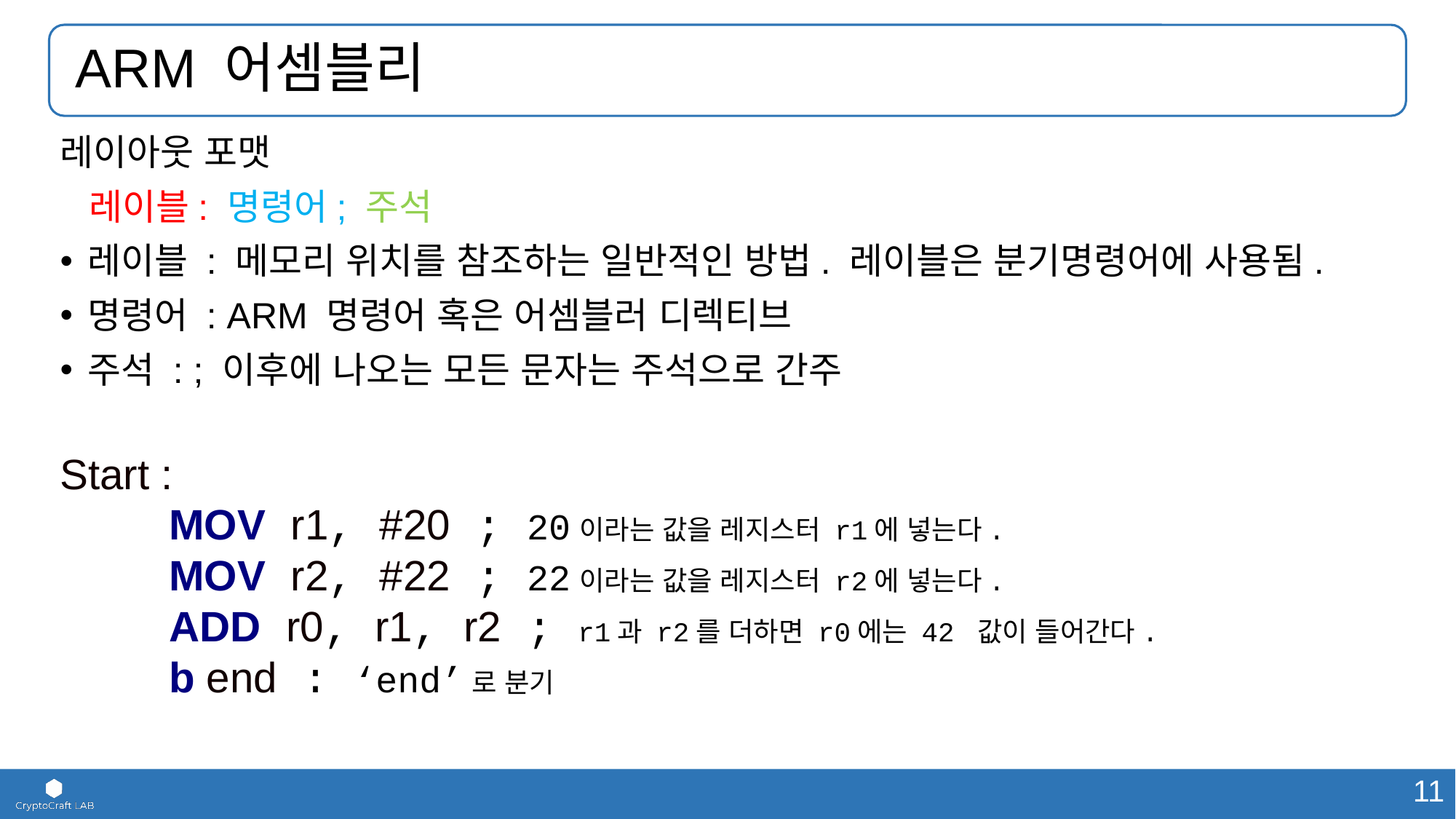

# ARM 어셈블리
레이아웃 포맷
  레이블: 명령어; 주석
레이블 : 메모리 위치를 참조하는 일반적인 방법. 레이블은 분기명령어에 사용됨.
명령어 : ARM 명령어 혹은 어셈블러 디렉티브
주석 : ; 이후에 나오는 모든 문자는 주석으로 간주
Start :
	MOV r1, #20 ; 20이라는 값을 레지스터 r1에 넣는다.
	MOV r2, #22 ; 22이라는 값을 레지스터 r2에 넣는다.
	ADD r0, r1, r2 ; r1과 r2를 더하면 r0에는 42 값이 들어간다.
	b end : ‘end’로 분기